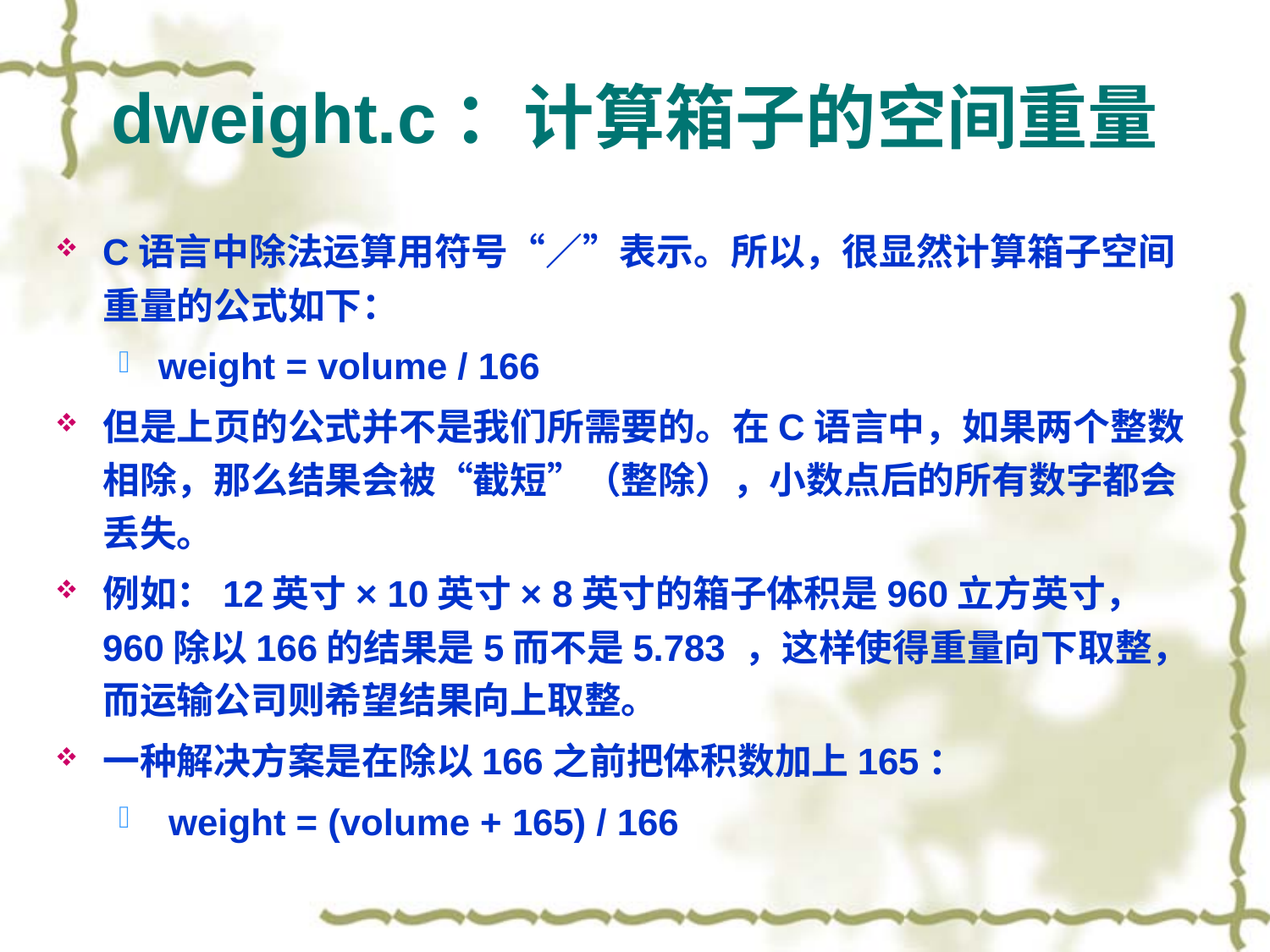

# dweight.c：计算箱子的空间重量
C语言中除法运算用符号“／”表示。所以，很显然计算箱子空间重量的公式如下：
weight = volume / 166
但是上页的公式并不是我们所需要的。在C语言中，如果两个整数相除，那么结果会被“截短”（整除），小数点后的所有数字都会丢失。
例如：12英寸× 10英寸× 8英寸的箱子体积是960立方英寸， 960除以166的结果是5而不是5.783 ，这样使得重量向下取整，而运输公司则希望结果向上取整。
一种解决方案是在除以166之前把体积数加上165：
 weight = (volume + 165) / 166